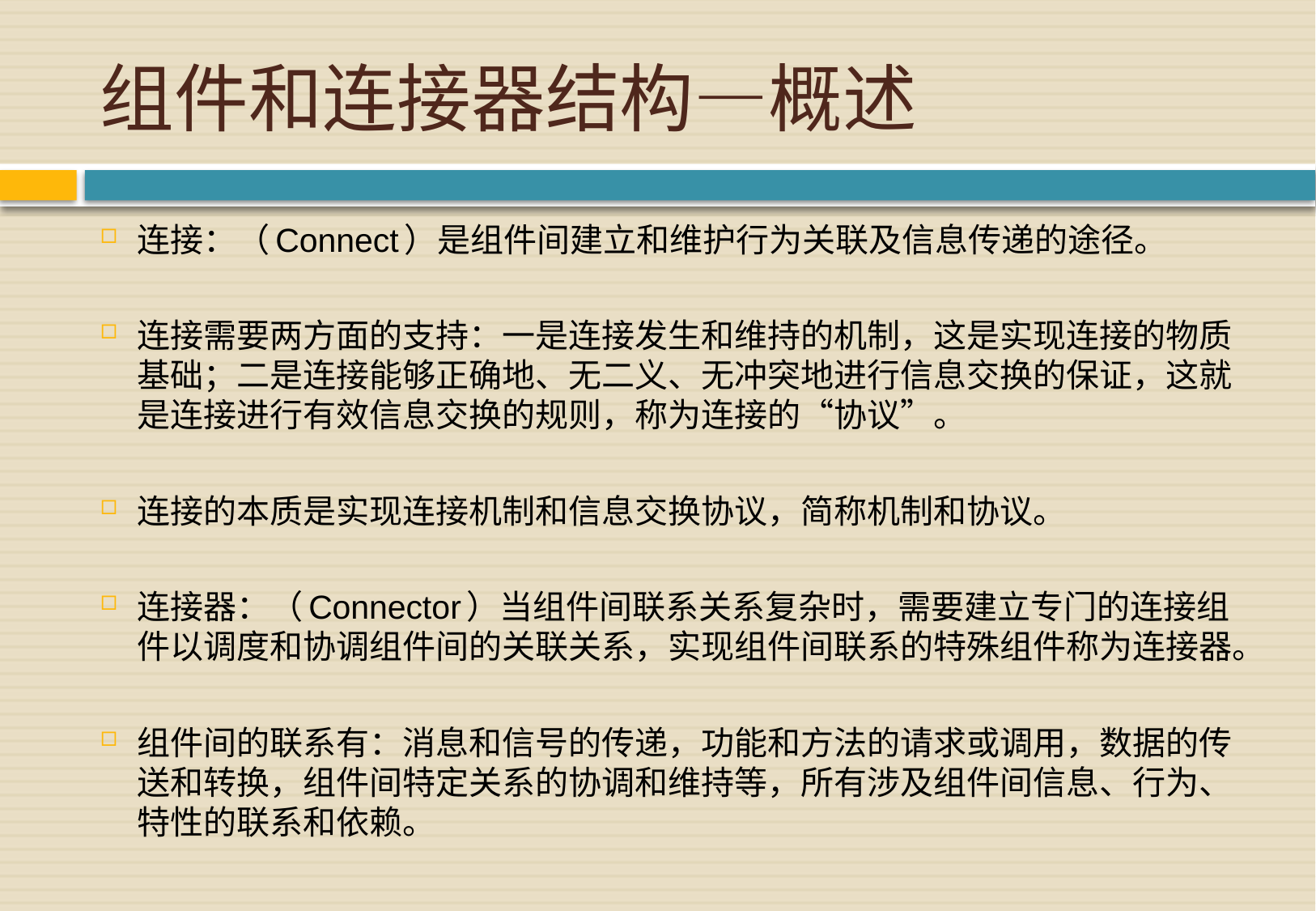

# 组件和连接器结构—概述
连接：（Connect）是组件间建立和维护行为关联及信息传递的途径。

连接需要两方面的支持：一是连接发生和维持的机制，这是实现连接的物质基础；二是连接能够正确地、无二义、无冲突地进行信息交换的保证，这就是连接进行有效信息交换的规则，称为连接的“协议”。

连接的本质是实现连接机制和信息交换协议，简称机制和协议。

连接器：（Connector）当组件间联系关系复杂时，需要建立专门的连接组件以调度和协调组件间的关联关系，实现组件间联系的特殊组件称为连接器。

组件间的联系有：消息和信号的传递，功能和方法的请求或调用，数据的传送和转换，组件间特定关系的协调和维持等，所有涉及组件间信息、行为、特性的联系和依赖。